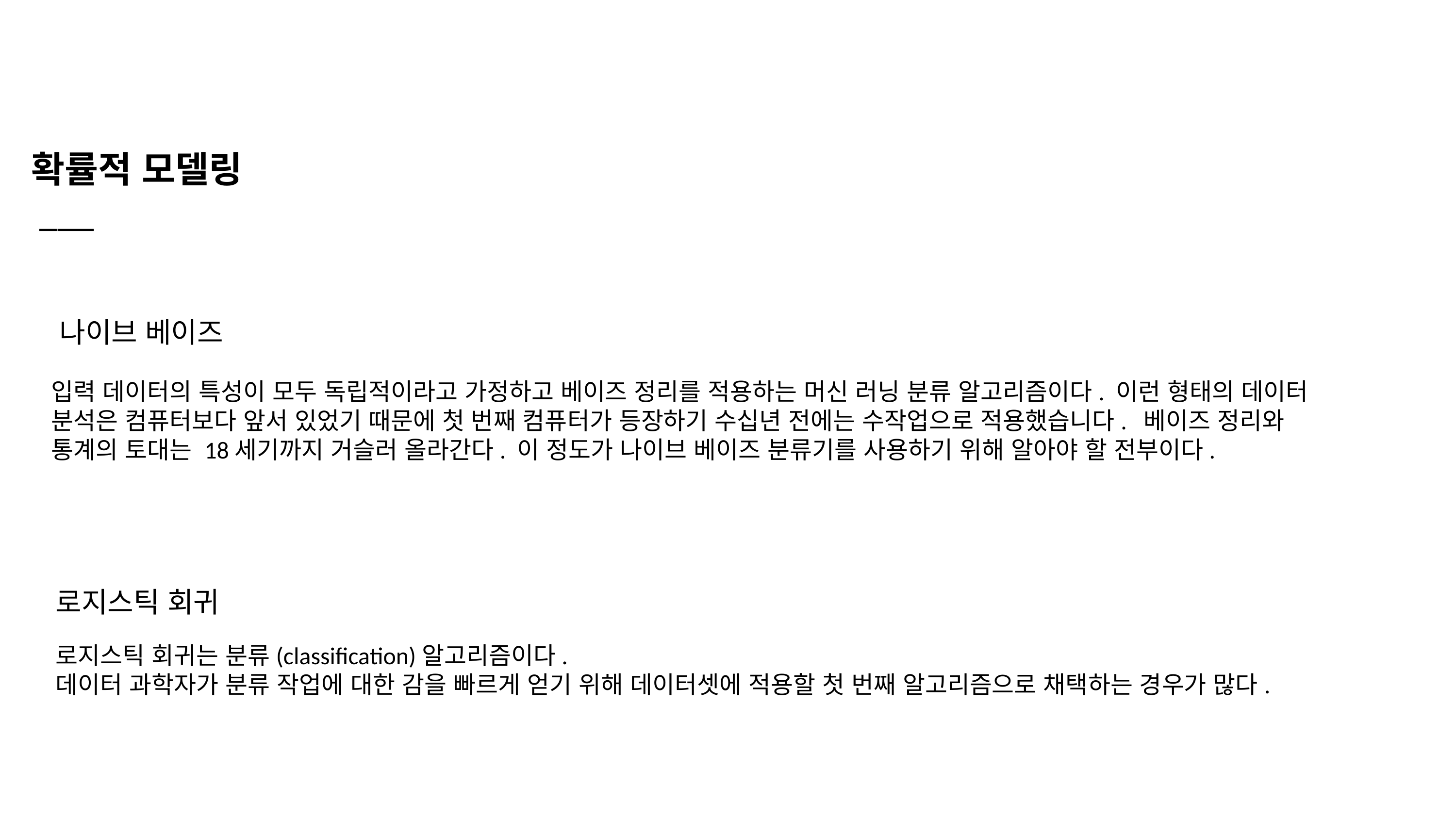

확률적 모델링
 ___
나이브 베이즈

입력 데이터의 특성이 모두 독립적이라고 가정하고 베이즈 정리를 적용하는 머신 러닝 분류 알고리즘이다. 이런 형태의 데이터 분석은 컴퓨터보다 앞서 있었기 때문에 첫 번째 컴퓨터가 등장하기 수십년 전에는 수작업으로 적용했습니다.  베이즈 정리와 통계의 토대는 18세기까지 거슬러 올라간다. 이 정도가 나이브 베이즈 분류기를 사용하기 위해 알아야 할 전부이다.
로지스틱 회귀

로지스틱 회귀는 분류(classification)알고리즘이다.
데이터 과학자가 분류 작업에 대한 감을 빠르게 얻기 위해 데이터셋에 적용할 첫 번째 알고리즘으로 채택하는 경우가 많다.